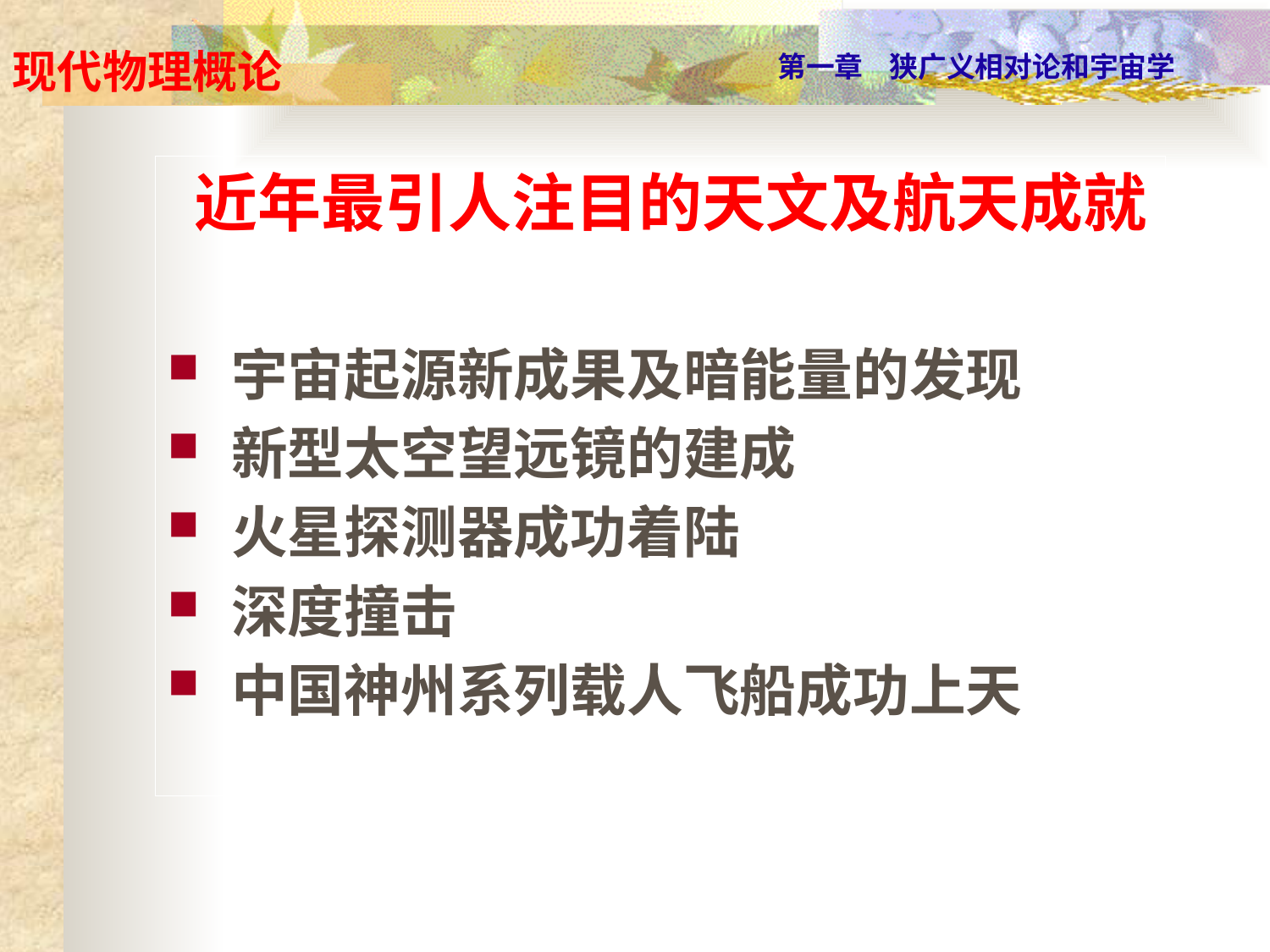

近年最引人注目的天文及航天成就

宇宙起源新成果及暗能量的发现
新型太空望远镜的建成
火星探测器成功着陆
深度撞击
中国神州系列载人飞船成功上天